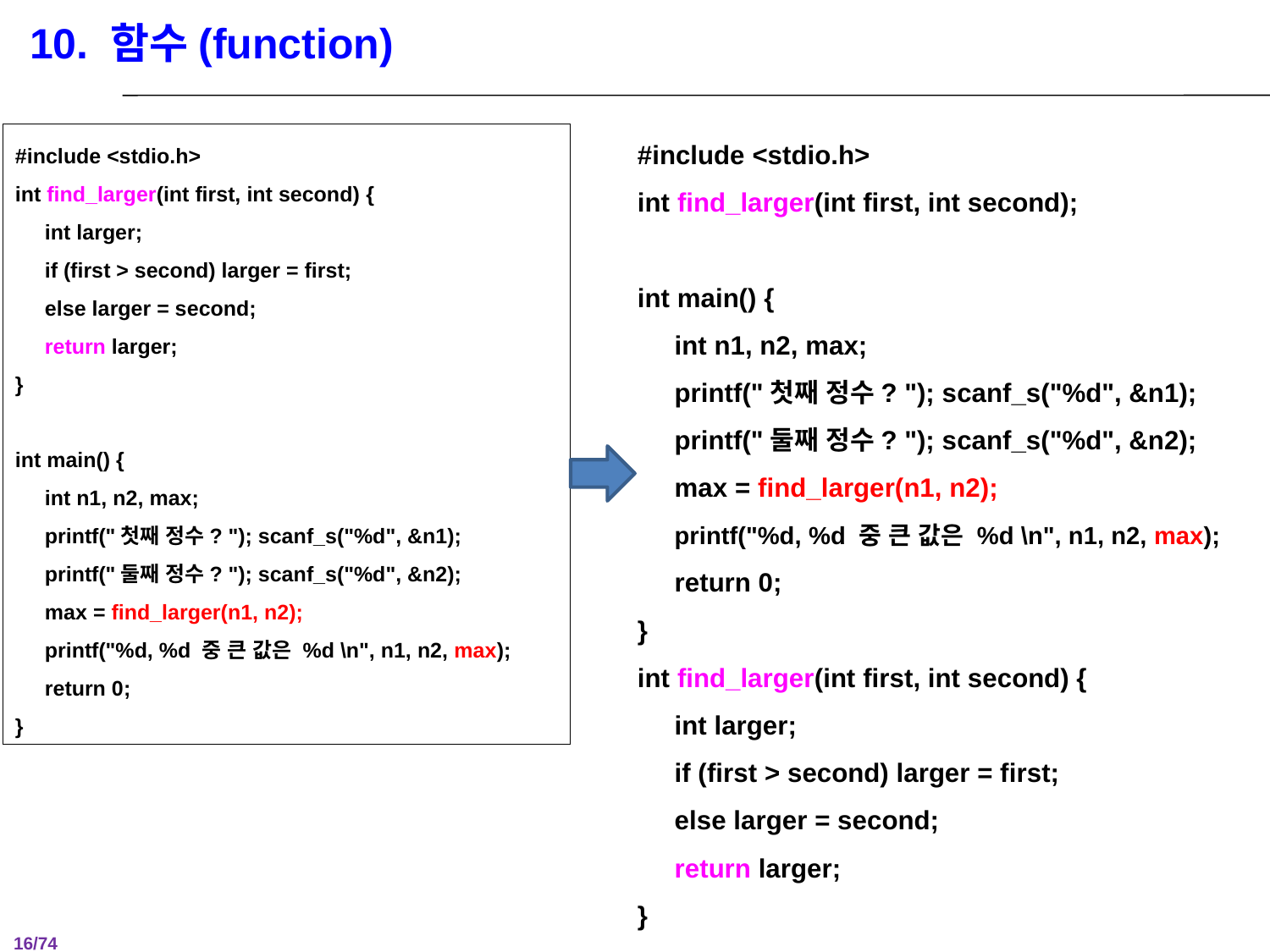

10. 함수(function)
#include <stdio.h>
int find_larger(int first, int second);

int main() {
     int n1, n2, max;
     printf("첫째 정수? "); scanf_s("%d", &n1);
     printf("둘째 정수? "); scanf_s("%d", &n2);
     max = find_larger(n1, n2);
     printf("%d, %d 중 큰 값은 %d \n", n1, n2, max);
     return 0;
}
int find_larger(int first, int second) {
     int larger;
     if (first > second) larger = first;
     else larger = second;
     return larger;
}
#include <stdio.h>
int find_larger(int first, int second) {
     int larger;
     if (first > second) larger = first;
     else larger = second;
     return larger;
}

int main() {
     int n1, n2, max;
     printf("첫째 정수? "); scanf_s("%d", &n1);
     printf("둘째 정수? "); scanf_s("%d", &n2);
     max = find_larger(n1, n2);
     printf("%d, %d 중 큰 값은 %d \n", n1, n2, max);
     return 0;
}